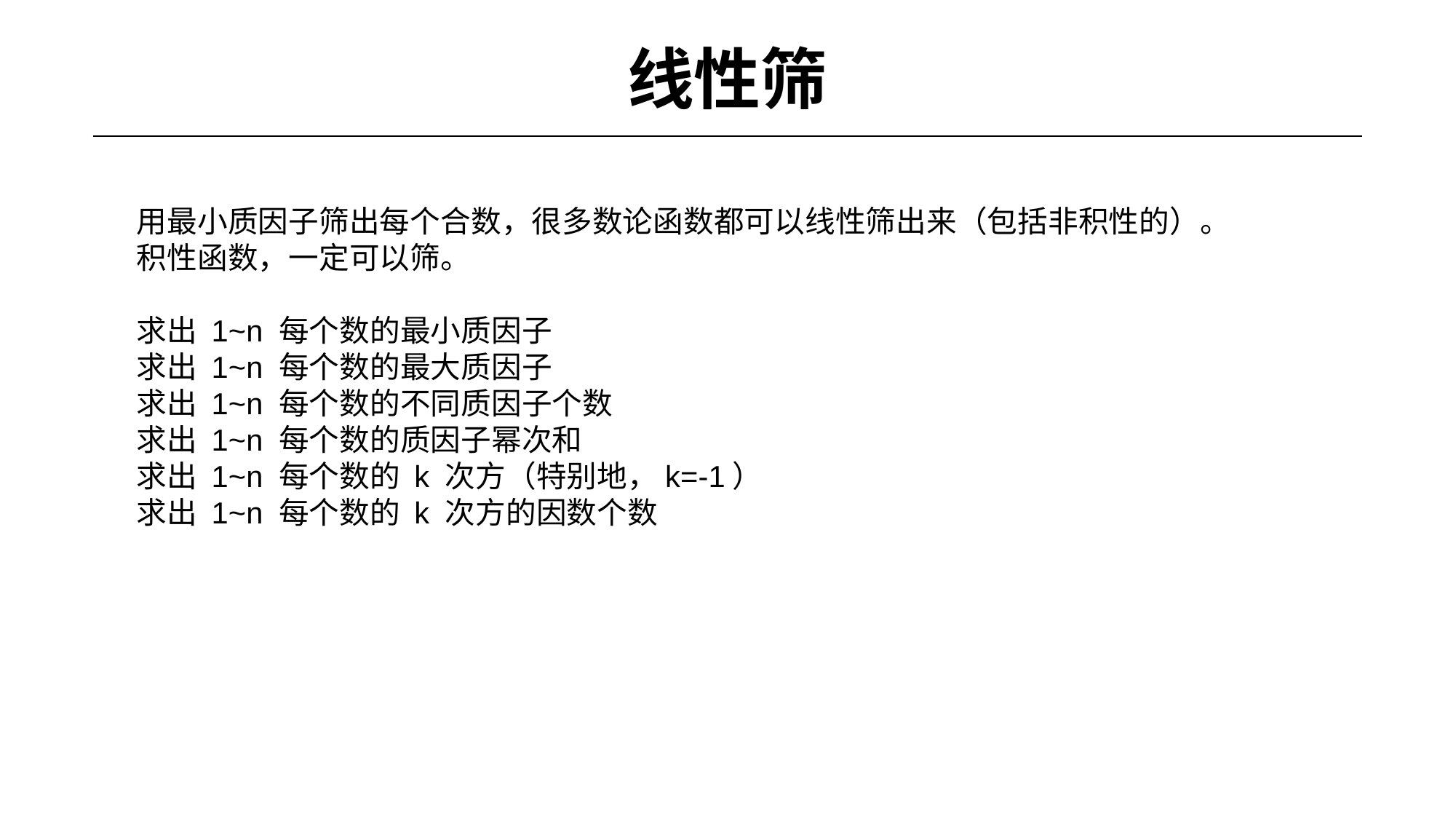

# 线性筛
用最小质因子筛出每个合数，很多数论函数都可以线性筛出来（包括非积性的）。
积性函数，一定可以筛。

求出 1~n 每个数的最小质因子
求出 1~n 每个数的最大质因子
求出 1~n 每个数的不同质因子个数
求出 1~n 每个数的质因子幂次和
求出 1~n 每个数的 k 次方（特别地，k=-1）
求出 1~n 每个数的 k 次方的因数个数